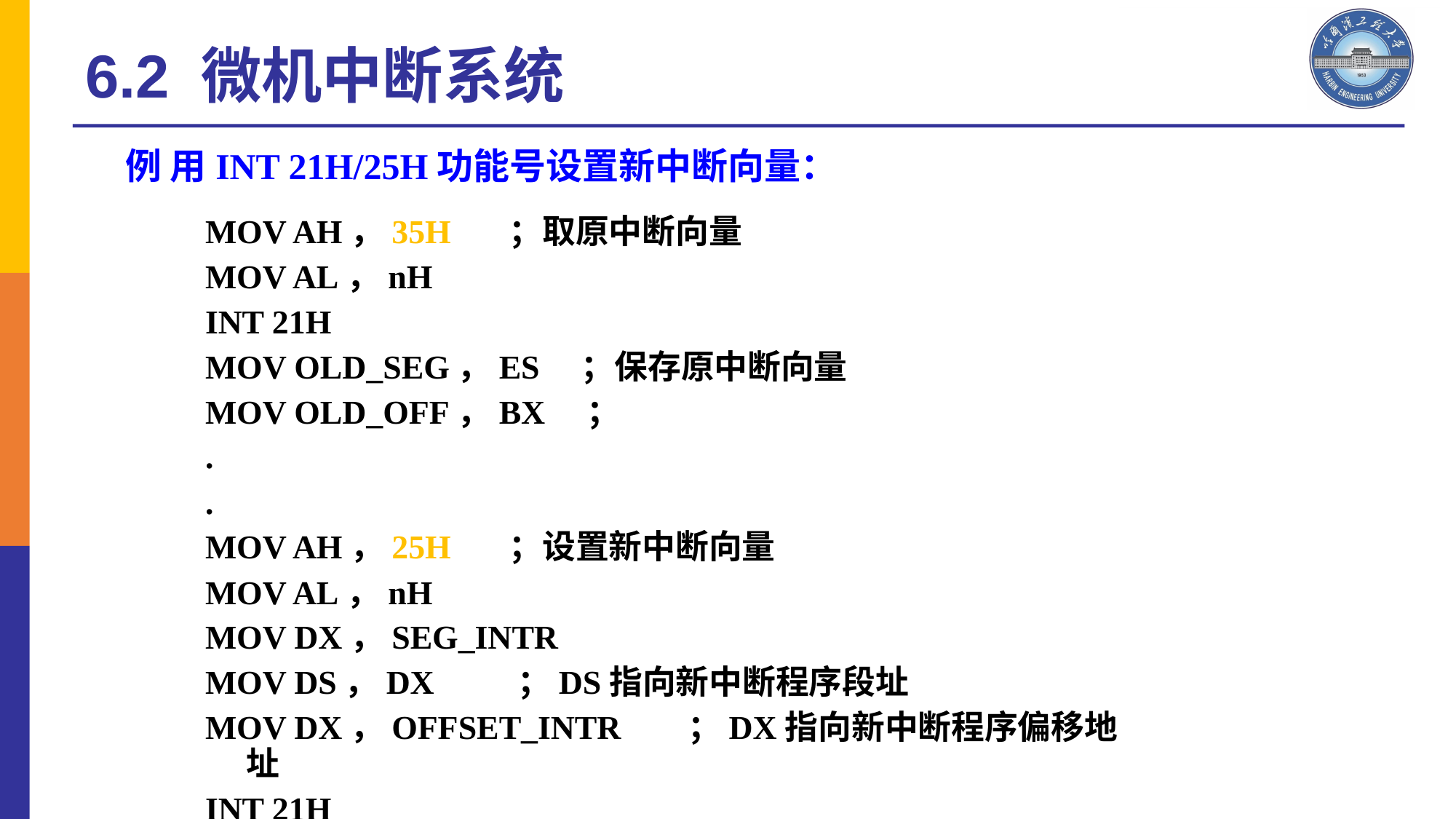

6.2 微机中断系统
例 用INT 21H/25H功能号设置新中断向量：
MOV AH，35H      ；取原中断向量
MOV AL，nH
INT 21H
MOV OLD_SEG，ES    ；保存原中断向量
MOV OLD_OFF，BX    ；
.
.
MOV AH，25H      ；设置新中断向量
MOV AL，nH
MOV DX，SEG_INTR
MOV DS，DX         ；DS指向新中断程序段址
MOV DX，OFFSET_INTR       ；DX指向新中断程序偏移地址
INT 21H